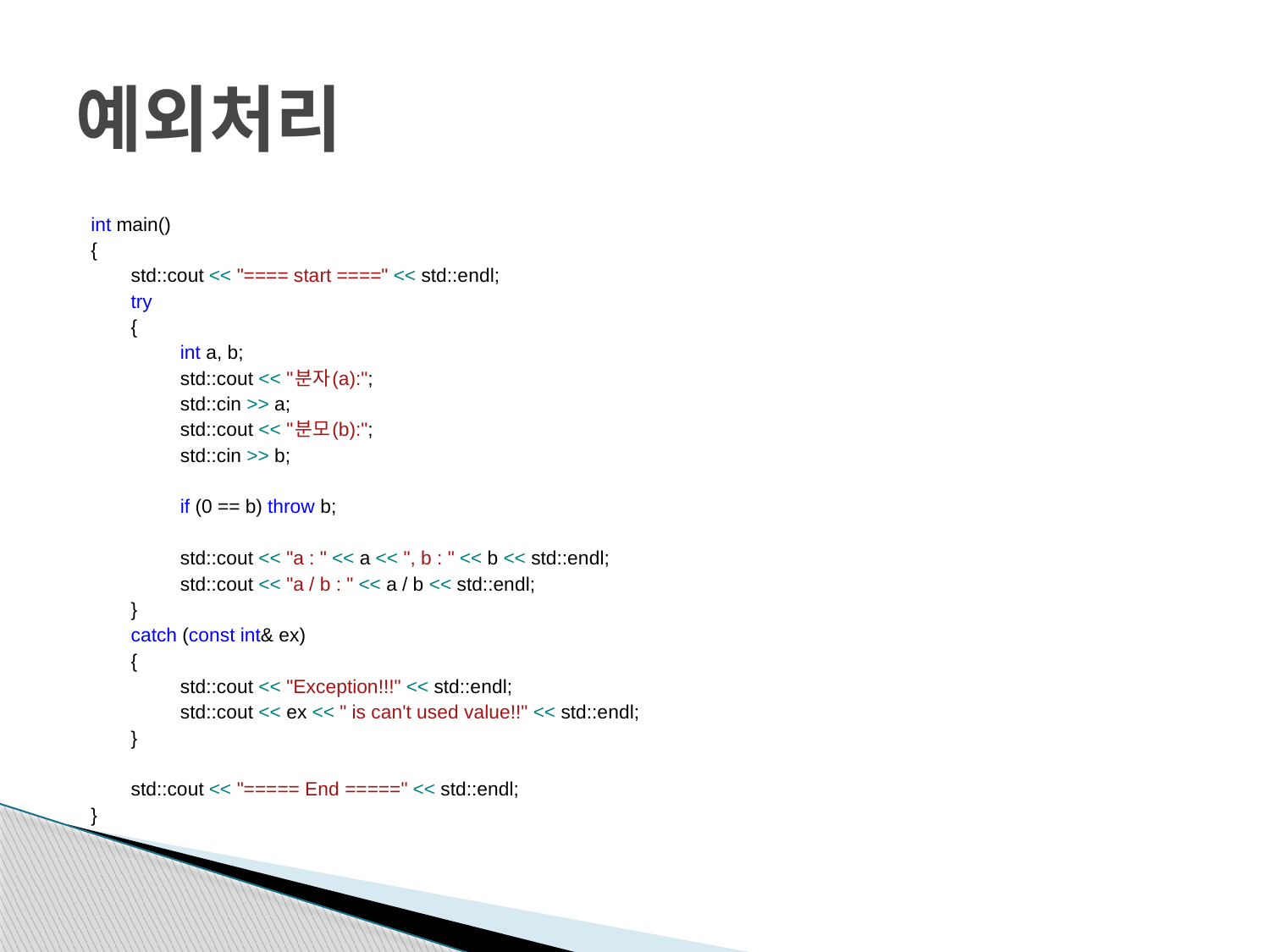

# 예외처리
int main()
{
	 std::cout << "==== start ====" << std::endl;
	 try
	 {
	 	 int a, b;
	 	 std::cout << "분자(a):";
	 	 std::cin >> a;
	 	 std::cout << "분모(b):";
	 	 std::cin >> b;

	 	 if (0 == b) throw b;

	 	 std::cout << "a : " << a << ", b : " << b << std::endl;
	 	 std::cout << "a / b : " << a / b << std::endl;
	 }
	 catch (const int& ex)
	 {
	 	 std::cout << "Exception!!!" << std::endl;
	 	 std::cout << ex << " is can't used value!!" << std::endl;
	 }

	 std::cout << "===== End =====" << std::endl;
}